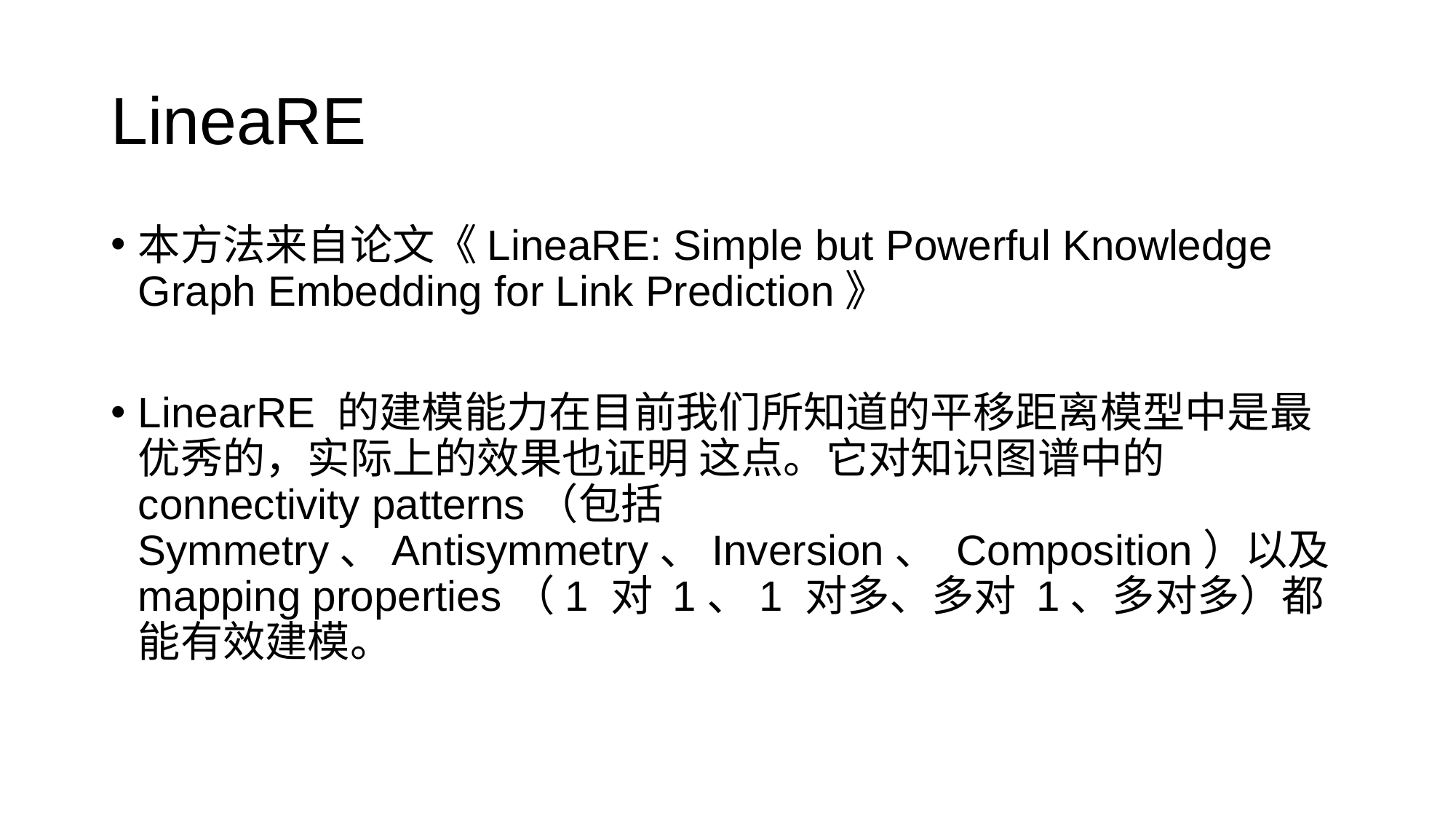

# LineaRE
本方法来自论文《LineaRE: Simple but Powerful Knowledge Graph Embedding for Link Prediction》

LinearRE 的建模能力在目前我们所知道的平移距离模型中是最优秀的，实际上的效果也证明 这点。它对知识图谱中的 connectivity patterns（包括 Symmetry、Antisymmetry、Inversion、 Composition）以及 mapping properties（1 对 1、1 对多、多对 1、多对多）都能有效建模。